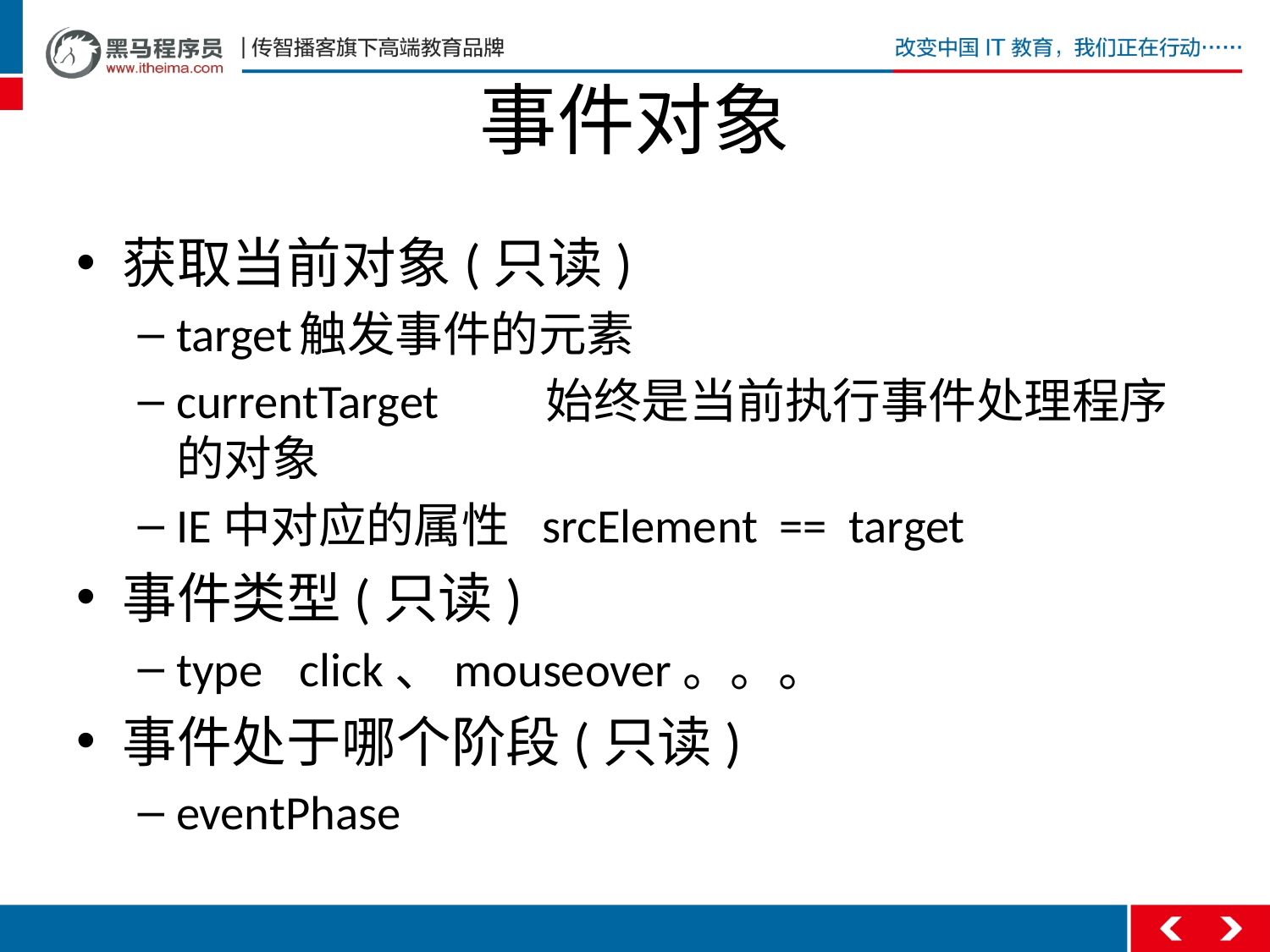

# 事件对象
获取当前对象(只读)
target		触发事件的元素
currentTarget	始终是当前执行事件处理程序的对象
IE中对应的属性  srcElement  ==  target
事件类型(只读)
type		click、mouseover。。。
事件处于哪个阶段(只读)
eventPhase